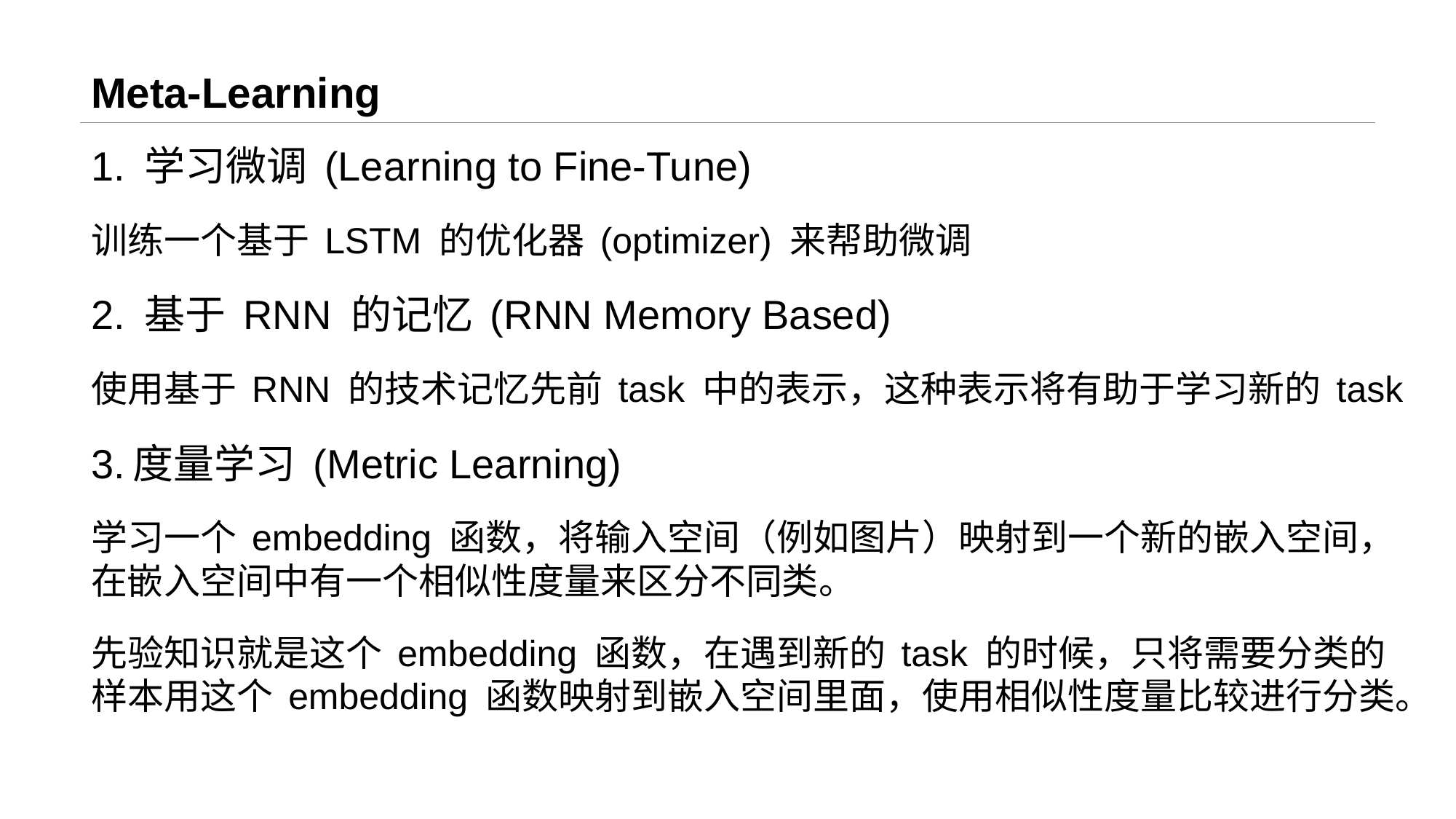

# Meta-Learning
1. 学习微调 (Learning to Fine-Tune)
训练一个基于 LSTM 的优化器 (optimizer) 来帮助微调
2. 基于 RNN 的记忆 (RNN Memory Based)
使用基于 RNN 的技术记忆先前 task 中的表示，这种表示将有助于学习新的 task
3.度量学习 (Metric Learning)
学习一个 embedding 函数，将输入空间（例如图片）映射到一个新的嵌入空间，在嵌入空间中有一个相似性度量来区分不同类。
先验知识就是这个 embedding 函数，在遇到新的 task 的时候，只将需要分类的样本用这个 embedding 函数映射到嵌入空间里面，使用相似性度量比较进行分类。

11